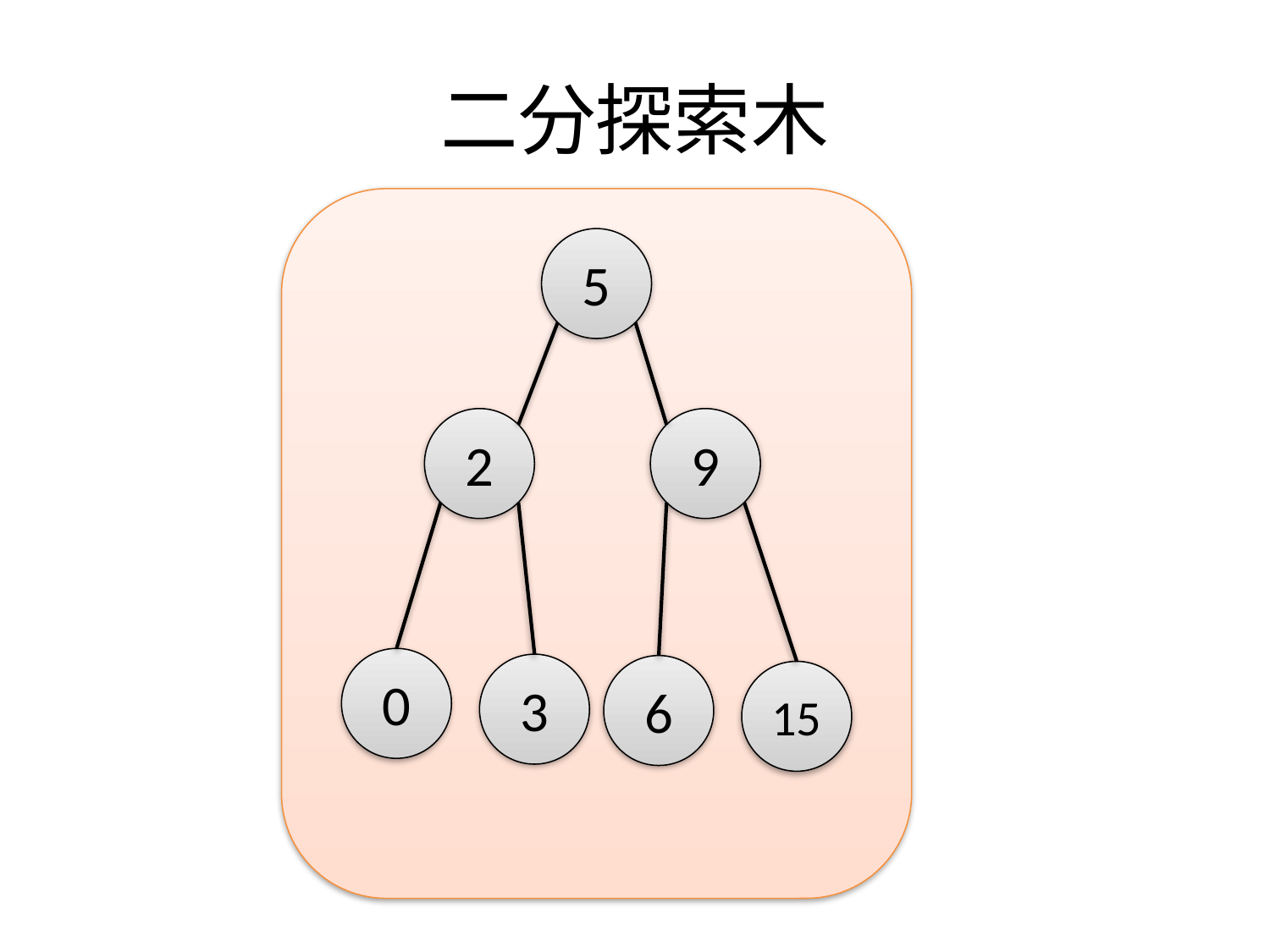

# 二分探索木

5
2
9
0
3
6
15